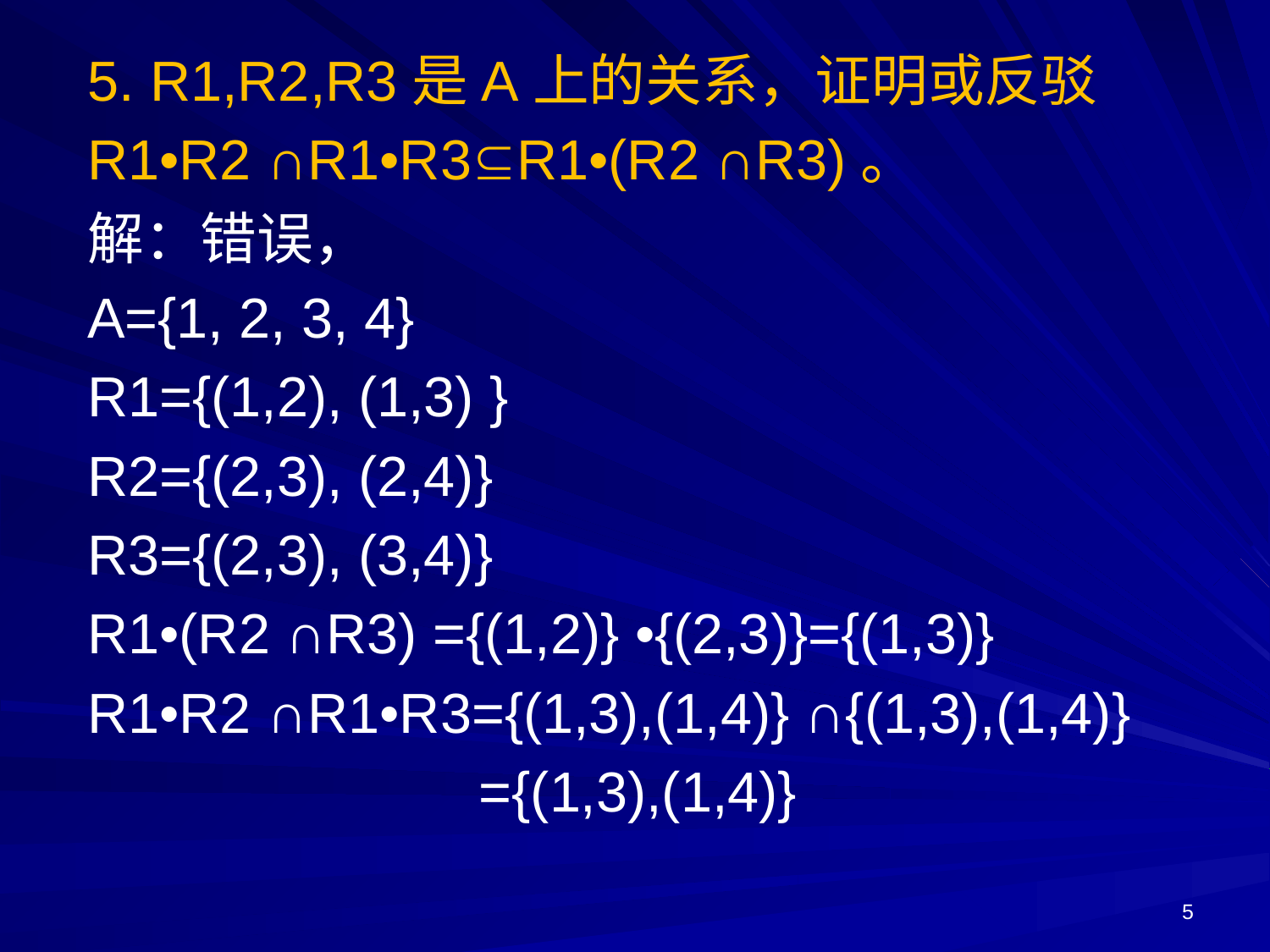

5. R1,R2,R3是A上的关系，证明或反驳
R1•R2 ∩R1•R3⊆R1•(R2 ∩R3)。
解：错误，
A={1, 2, 3, 4}
R1={(1,2), (1,3) }
R2={(2,3), (2,4)}
R3={(2,3), (3,4)}
R1•(R2 ∩R3) ={(1,2)} •{(2,3)}={(1,3)}
R1•R2 ∩R1•R3={(1,3),(1,4)} ∩{(1,3),(1,4)}
                         ={(1,3),(1,4)}

5